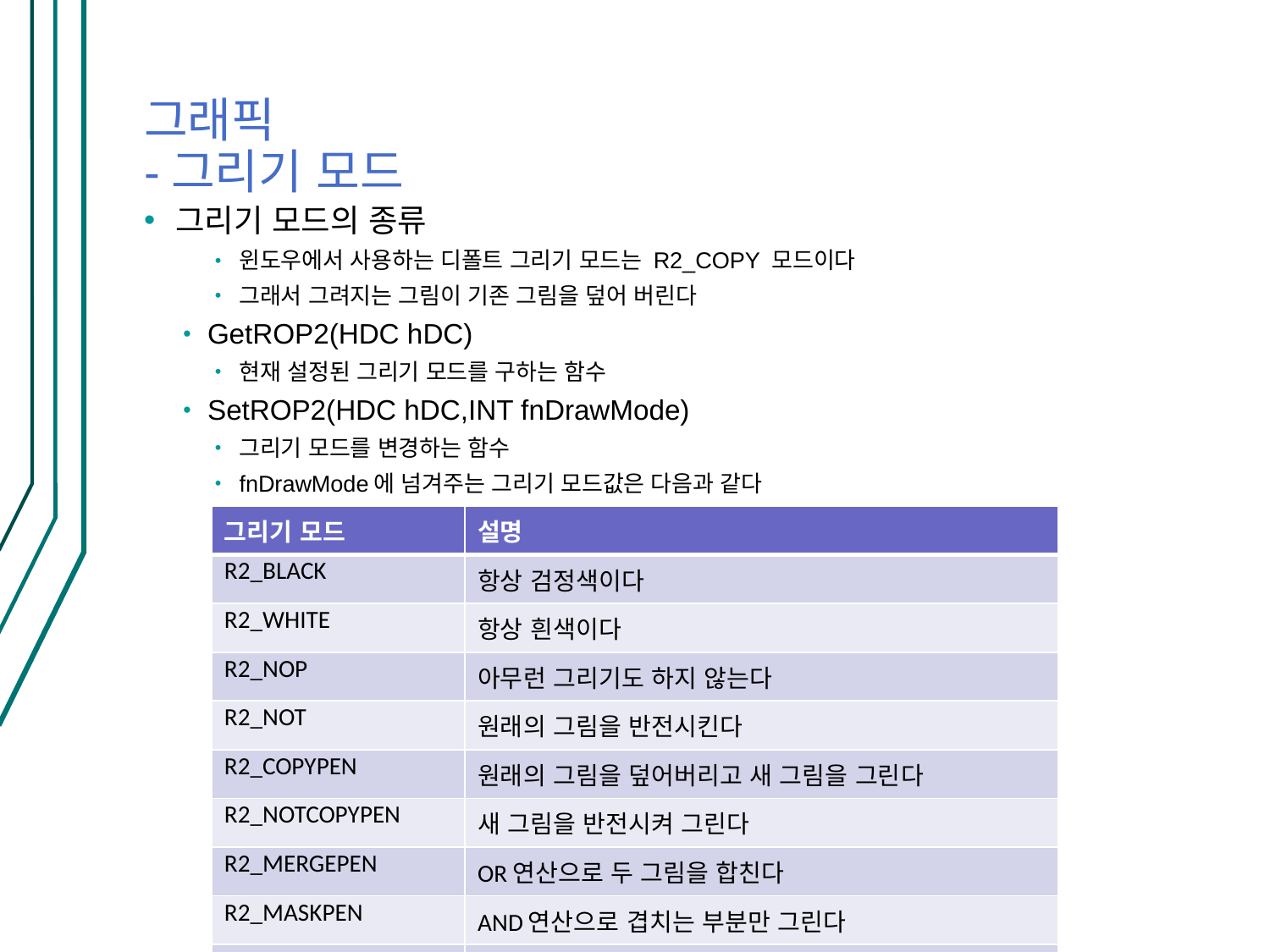

# 그래픽 -그리기 모드
그리기 모드의 종류
윈도우에서 사용하는 디폴트 그리기 모드는 R2_COPY 모드이다
그래서 그려지는 그림이 기존 그림을 덮어 버린다
GetROP2(HDC hDC)
현재 설정된 그리기 모드를 구하는 함수
SetROP2(HDC hDC,INT fnDrawMode)
그리기 모드를 변경하는 함수
fnDrawMode에 넘겨주는 그리기 모드값은 다음과 같다
| 그리기 모드 | 설명 |
| --- | --- |
| R2\_BLACK | 항상 검정색이다 |
| R2\_WHITE | 항상 흰색이다 |
| R2\_NOP | 아무런 그리기도 하지 않는다 |
| R2\_NOT | 원래의 그림을 반전시킨다 |
| R2\_COPYPEN | 원래의 그림을 덮어버리고 새 그림을 그린다 |
| R2\_NOTCOPYPEN | 새 그림을 반전시켜 그린다 |
| R2\_MERGEPEN | OR연산으로 두 그림을 합친다 |
| R2\_MASKPEN | AND연산으로 겹치는 부분만 그린다 |
| R2\_XORPEN | XOR연산으로 겹치는 부분만 반전시킨다 |